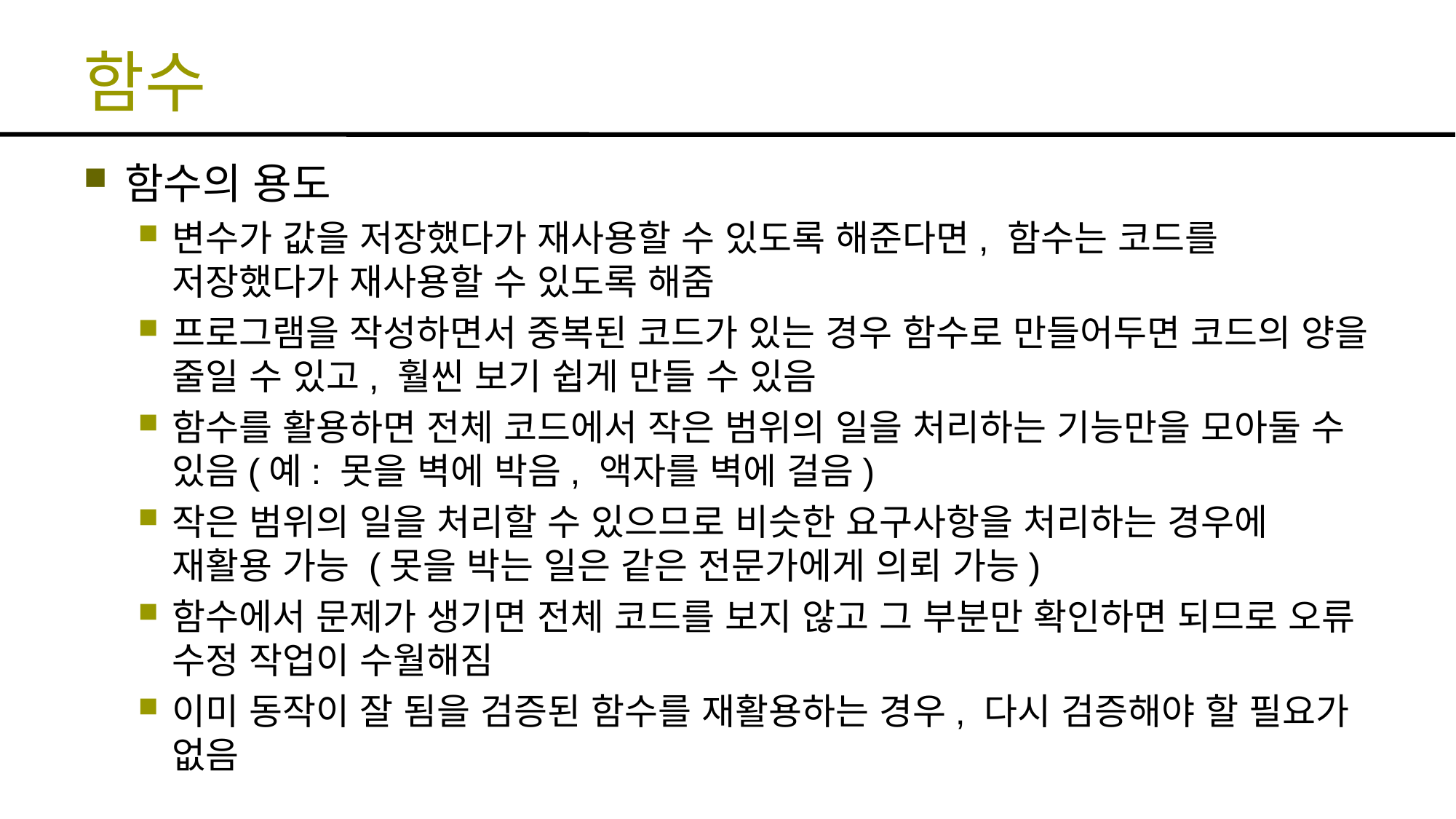

# 함수
함수의 용도
변수가 값을 저장했다가 재사용할 수 있도록 해준다면, 함수는 코드를 저장했다가 재사용할 수 있도록 해줌
프로그램을 작성하면서 중복된 코드가 있는 경우 함수로 만들어두면 코드의 양을 줄일 수 있고, 훨씬 보기 쉽게 만들 수 있음
함수를 활용하면 전체 코드에서 작은 범위의 일을 처리하는 기능만을 모아둘 수 있음(예: 못을 벽에 박음, 액자를 벽에 걸음)
작은 범위의 일을 처리할 수 있으므로 비슷한 요구사항을 처리하는 경우에 재활용 가능 (못을 박는 일은 같은 전문가에게 의뢰 가능)
함수에서 문제가 생기면 전체 코드를 보지 않고 그 부분만 확인하면 되므로 오류 수정 작업이 수월해짐
이미 동작이 잘 됨을 검증된 함수를 재활용하는 경우, 다시 검증해야 할 필요가 없음